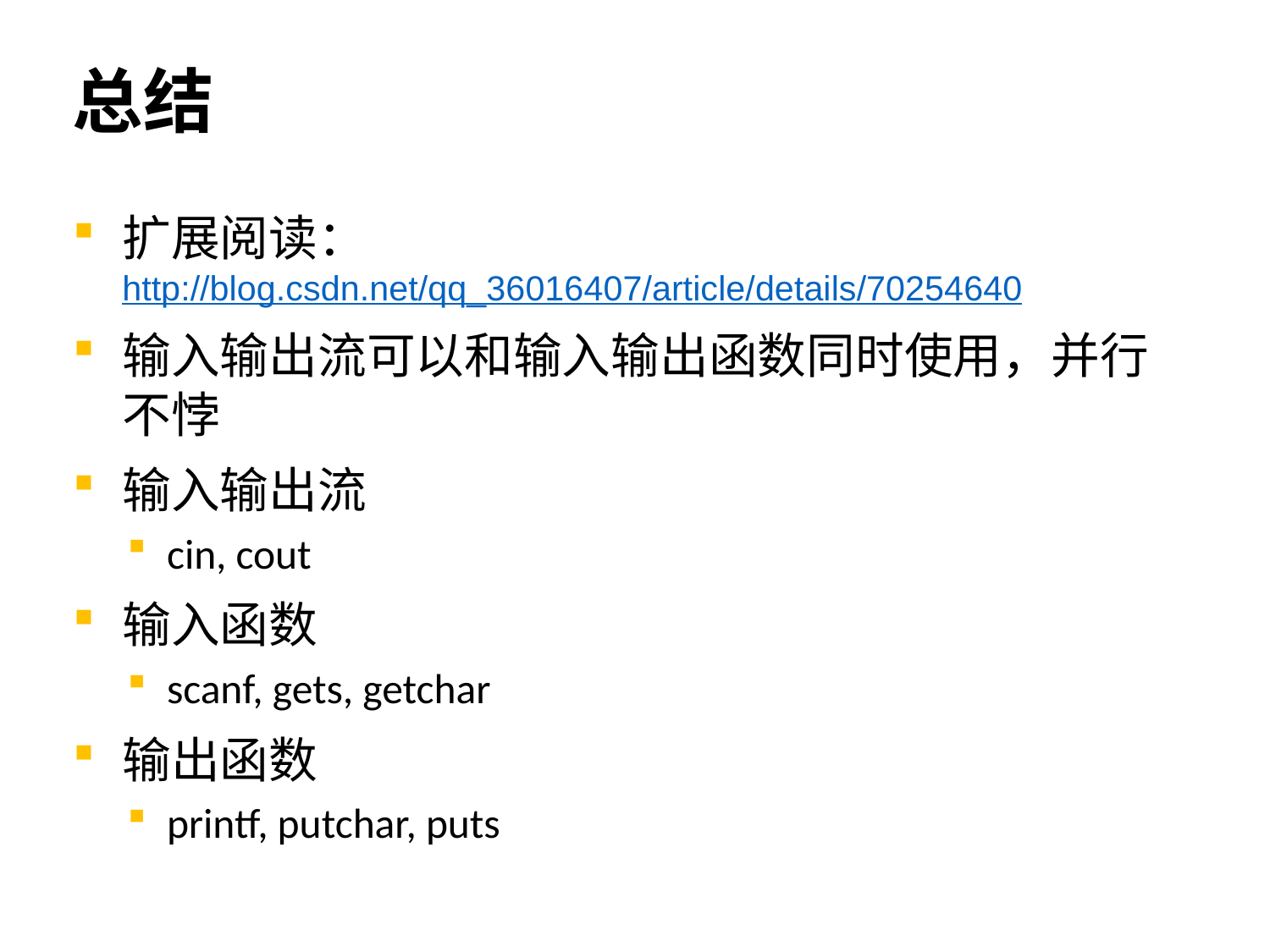

# 总结
扩展阅读： http://blog.csdn.net/qq_36016407/article/details/70254640
输入输出流可以和输入输出函数同时使用，并行不悖
输入输出流
cin, cout
输入函数
scanf, gets, getchar
输出函数
printf, putchar, puts